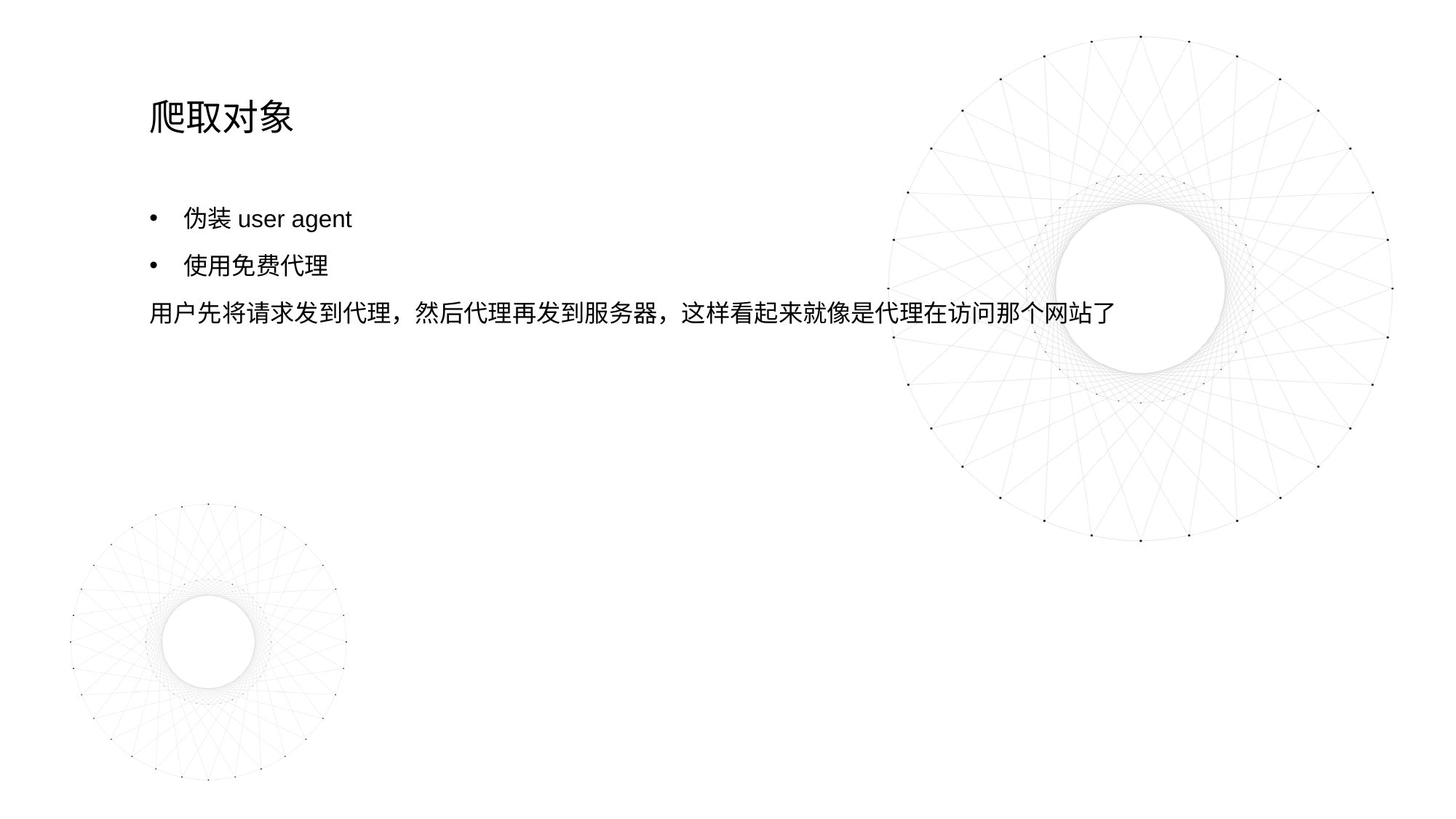

爬取对象
伪装user agent
使用免费代理
用户先将请求发到代理，然后代理再发到服务器，这样看起来就像是代理在访问那个网站了